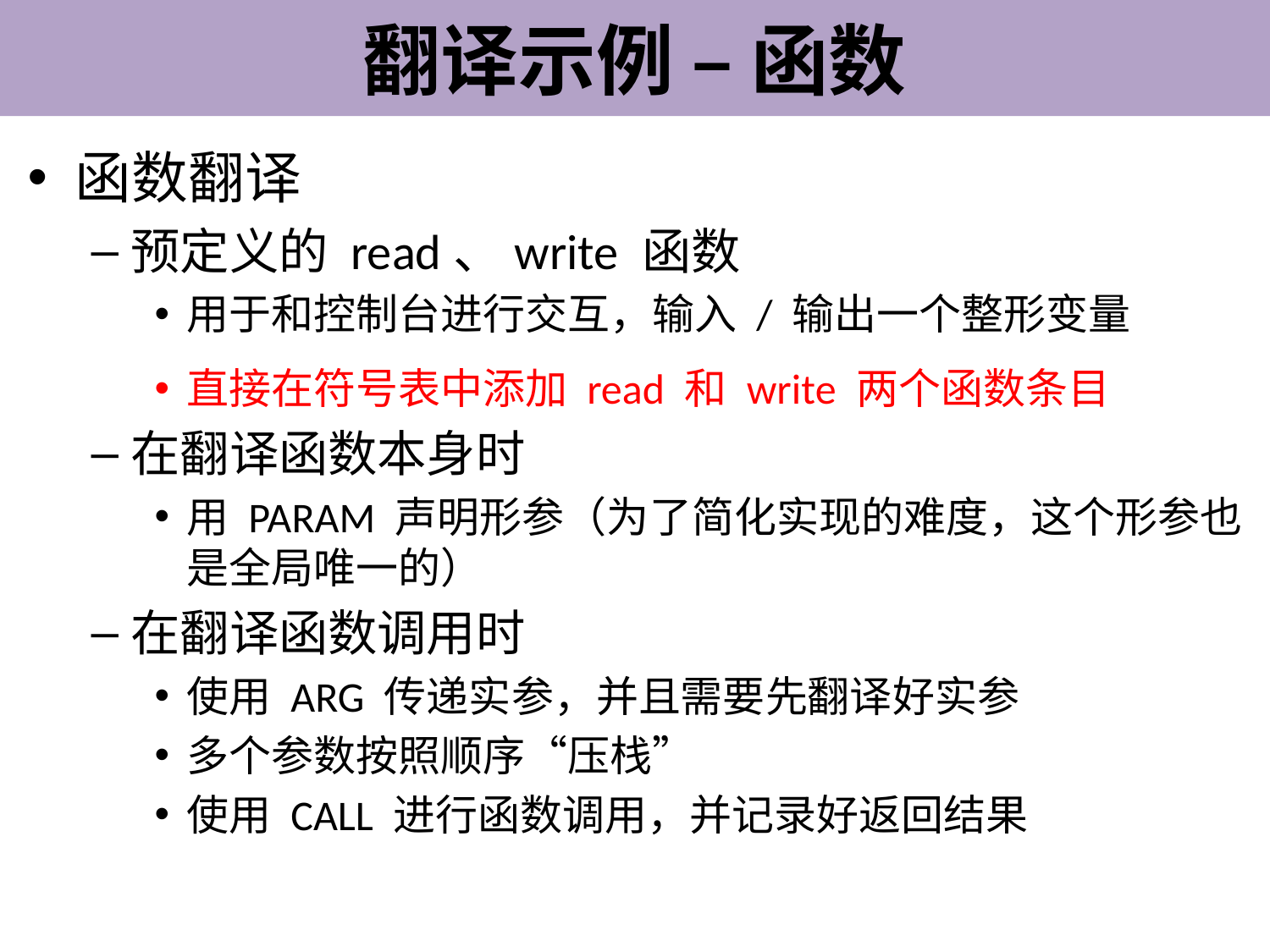

# 翻译示例 – 函数
函数翻译
预定义的 read、write 函数
用于和控制台进行交互，输入 / 输出一个整形变量
直接在符号表中添加 read 和 write 两个函数条目
在翻译函数本身时
用 PARAM 声明形参（为了简化实现的难度，这个形参也是全局唯一的）
在翻译函数调用时
使用 ARG 传递实参，并且需要先翻译好实参
多个参数按照顺序“压栈”
使用 CALL 进行函数调用，并记录好返回结果
14